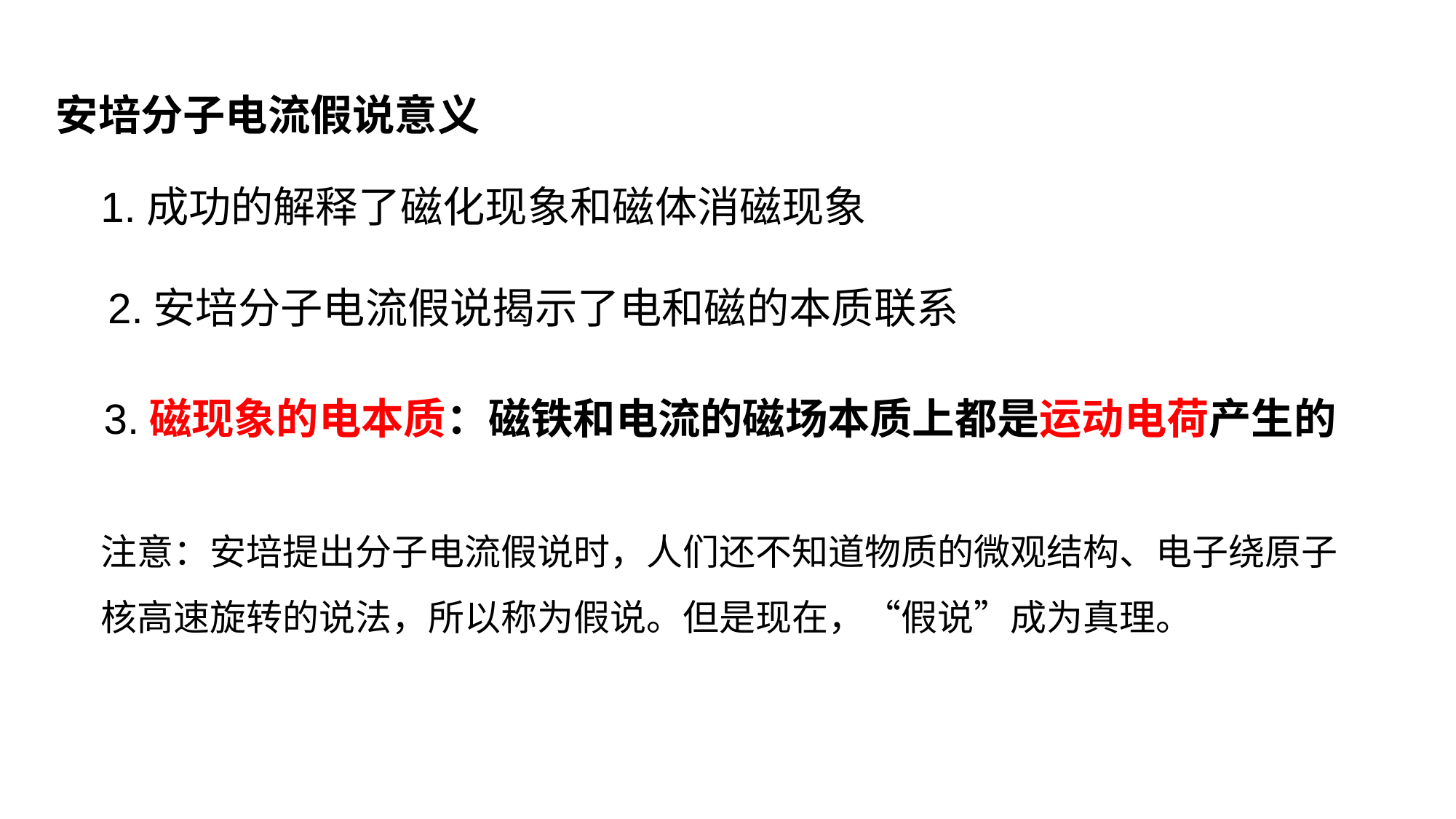

安培分子电流假说意义
1.成功的解释了磁化现象和磁体消磁现象
2.安培分子电流假说揭示了电和磁的本质联系
3.磁现象的电本质：磁铁和电流的磁场本质上都是运动电荷产生的
注意：安培提出分子电流假说时，人们还不知道物质的微观结构、电子绕原子核高速旋转的说法，所以称为假说。但是现在，“假说”成为真理。